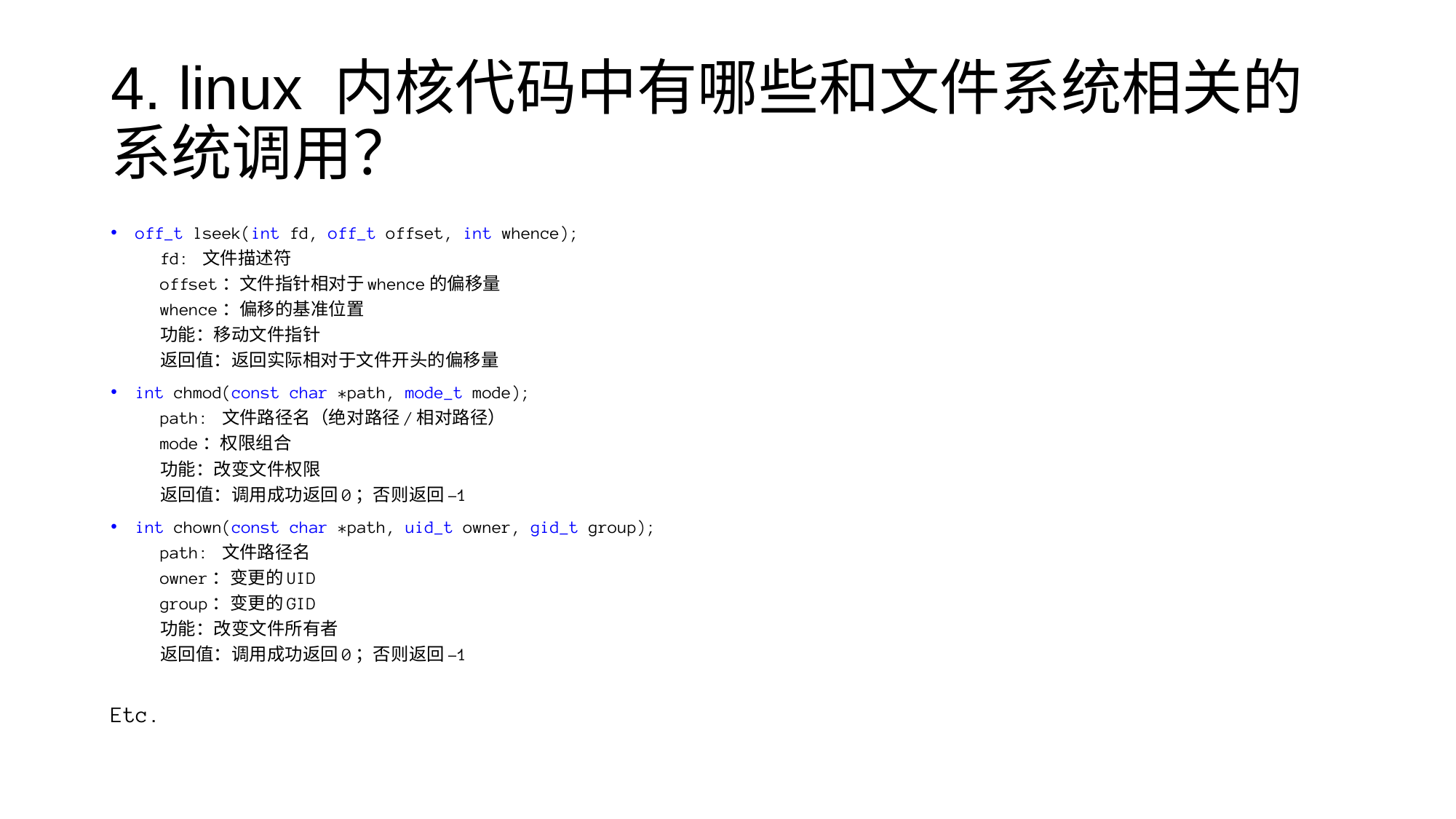

# 4. linux 内核代码中有哪些和文件系统相关的系统调用？
off_t lseek(int fd, off_t offset, int whence);
fd: 文件描述符
offset：文件指针相对于whence的偏移量
whence：偏移的基准位置
功能：移动文件指针
返回值：返回实际相对于文件开头的偏移量
int chmod(const char *path, mode_t mode);
path: 文件路径名（绝对路径/相对路径）
mode：权限组合
功能：改变文件权限
返回值：调用成功返回0；否则返回-1
int chown(const char *path, uid_t owner, gid_t group);
path: 文件路径名
owner：变更的UID
group：变更的GID
功能：改变文件所有者
返回值：调用成功返回0；否则返回-1

Etc.